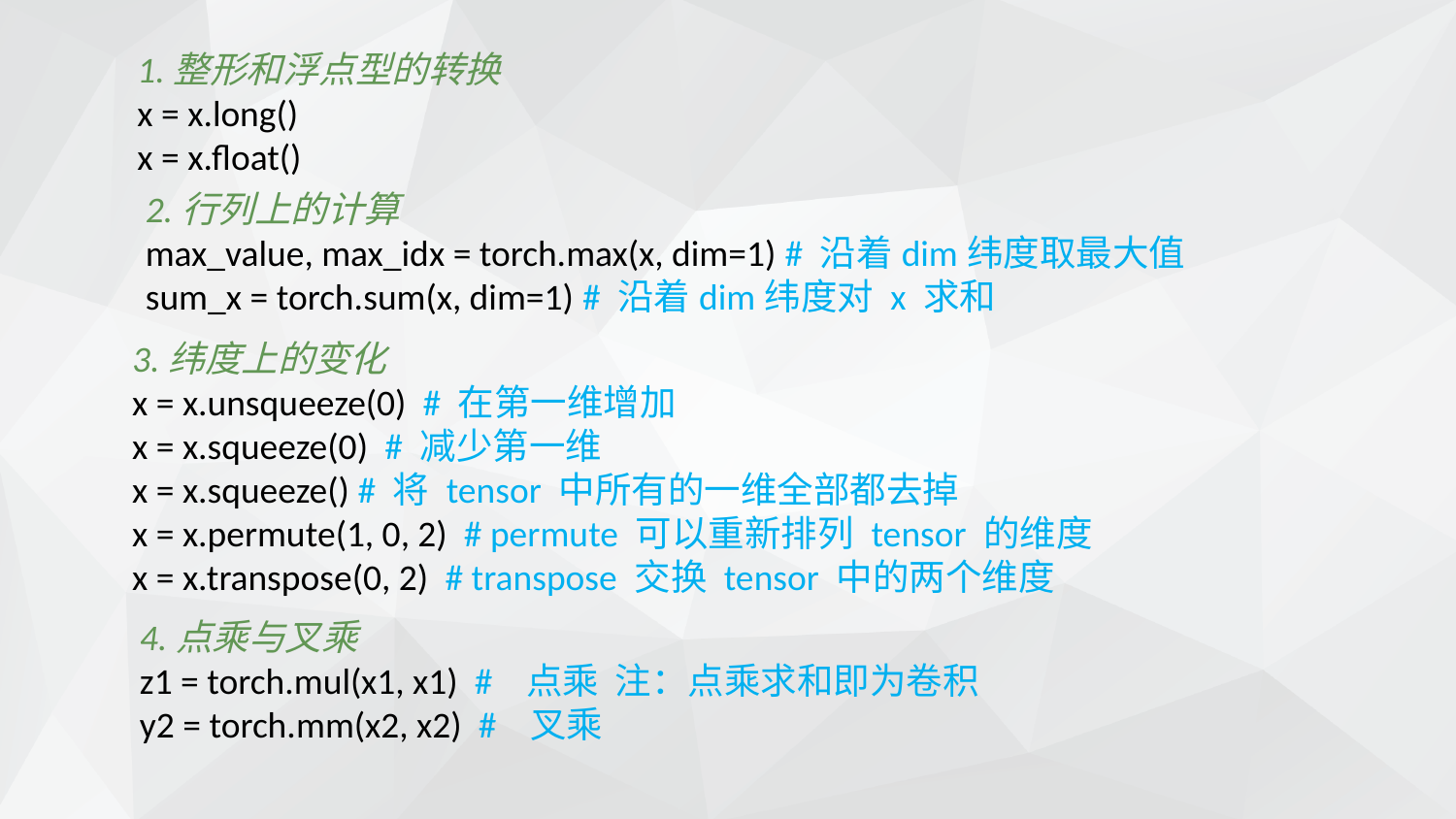

1.整形和浮点型的转换
x = x.long()
x = x.float()
2.行列上的计算
max_value, max_idx = torch.max(x, dim=1) # 沿着dim纬度取最大值
sum_x = torch.sum(x, dim=1) # 沿着dim纬度对 x 求和
3.纬度上的变化
x = x.unsqueeze(0)  # 在第一维增加
x = x.squeeze(0)  # 减少第一维
x = x.squeeze() # 将 tensor 中所有的一维全部都去掉
x = x.permute(1, 0, 2)  # permute 可以重新排列 tensor 的维度
x = x.transpose(0, 2)  # transpose 交换 tensor 中的两个维度
4.点乘与叉乘
z1 = torch.mul(x1, x1)  #   点乘  注：点乘求和即为卷积
y2 = torch.mm(x2, x2)  #   叉乘